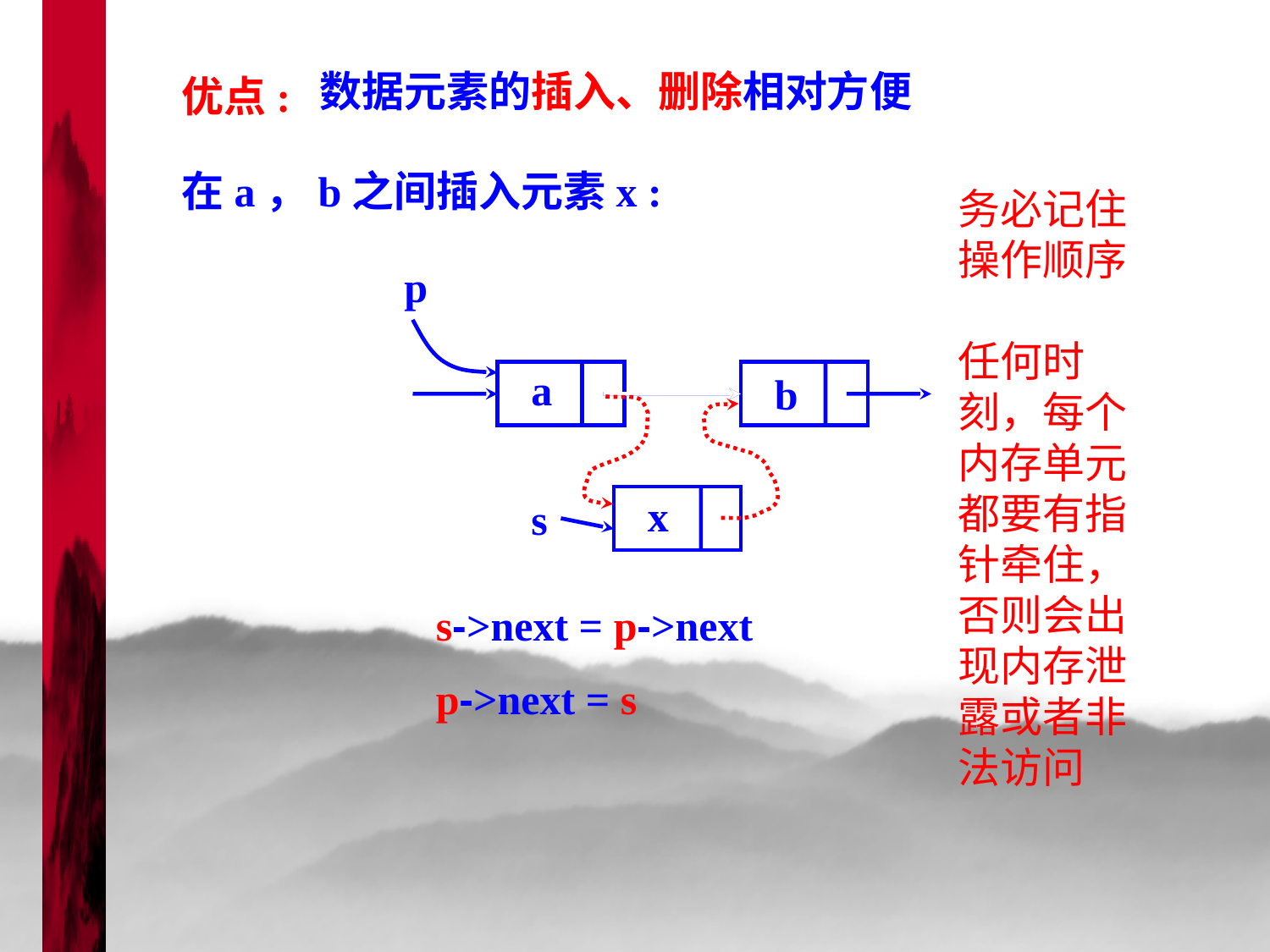

数据元素的插入、删除相对方便
优点:
在a，b之间插入元素x :
务必记住操作顺序

任何时刻，每个内存单元都要有指针牵住，否则会出现内存泄露或者非法访问

p

a

b

x
s

s->next = p->next
p->next = s